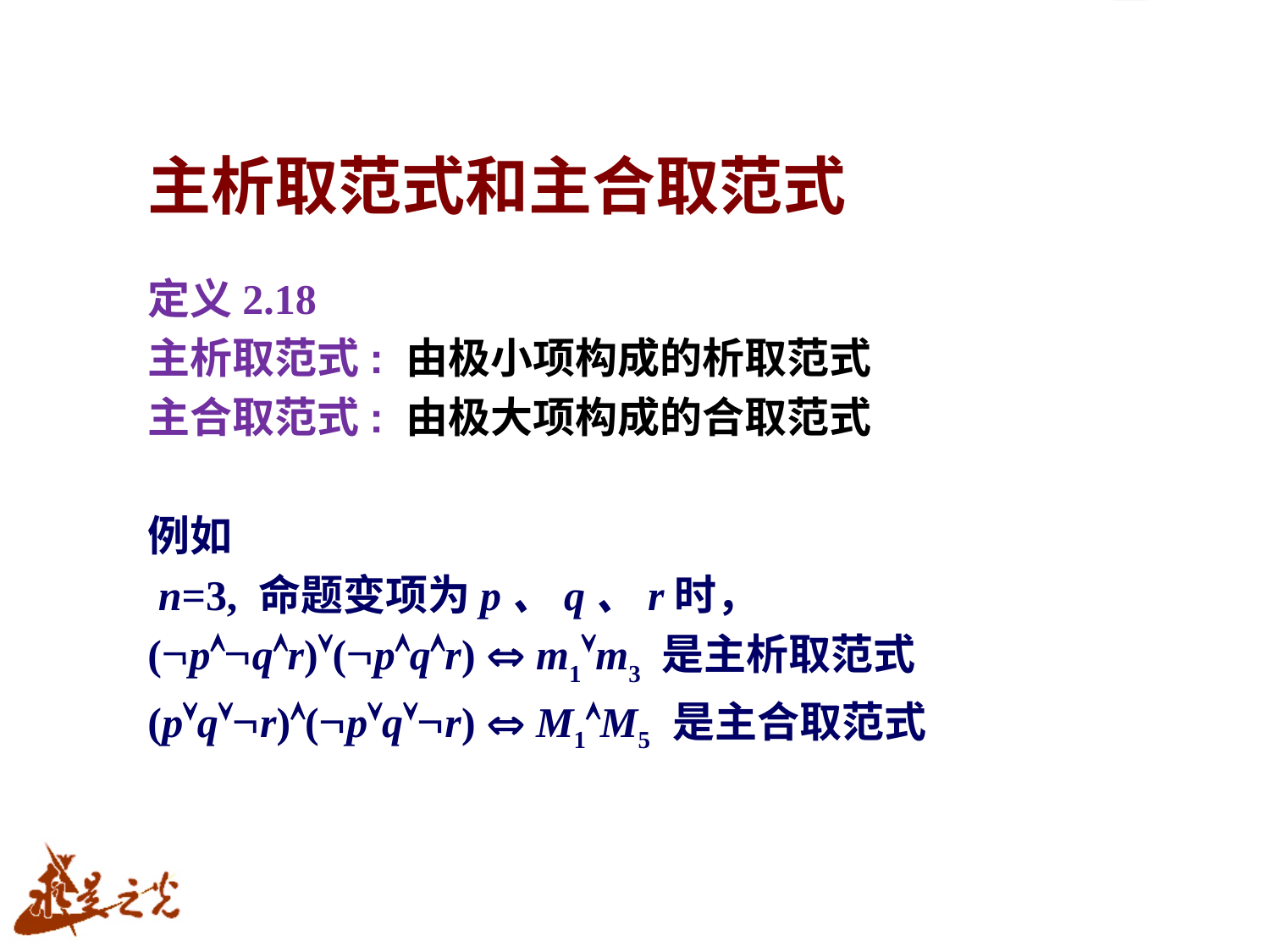

# 主析取范式和主合取范式
定义2.18
主析取范式: 由极小项构成的析取范式
主合取范式: 由极大项构成的合取范式

例如
 n=3, 命题变项为p、q、r时，
(¬p∧¬q∧r)∨(¬p∧q∧r) ⇔ m1∨m3 是主析取范式
(p∨q∨¬r)∧(¬p∨q∨¬r) ⇔ M1∧M5  是主合取范式

8